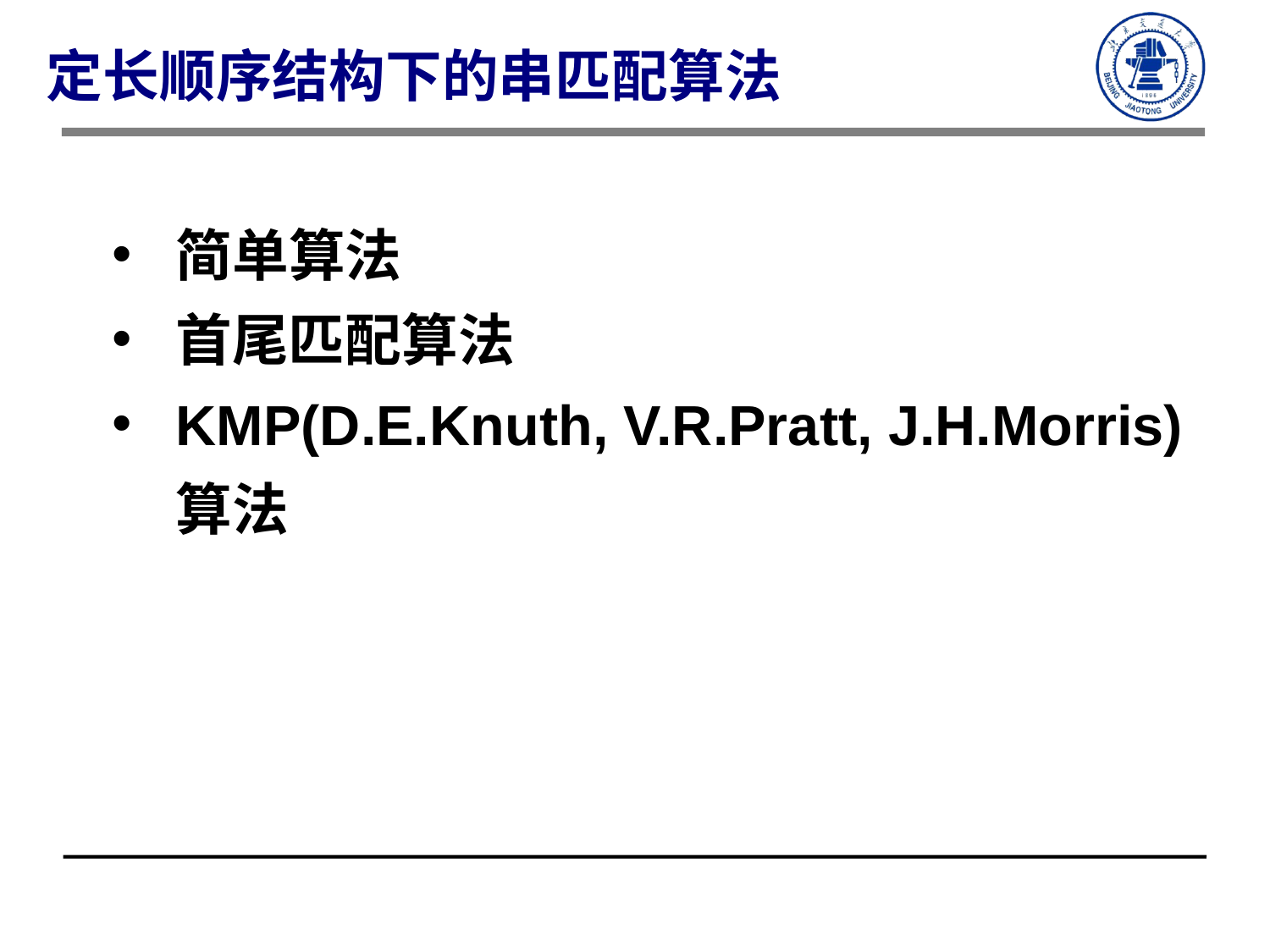

定长顺序结构下的串匹配算法
简单算法
首尾匹配算法
KMP(D.E.Knuth, V.R.Pratt, J.H.Morris) 算法